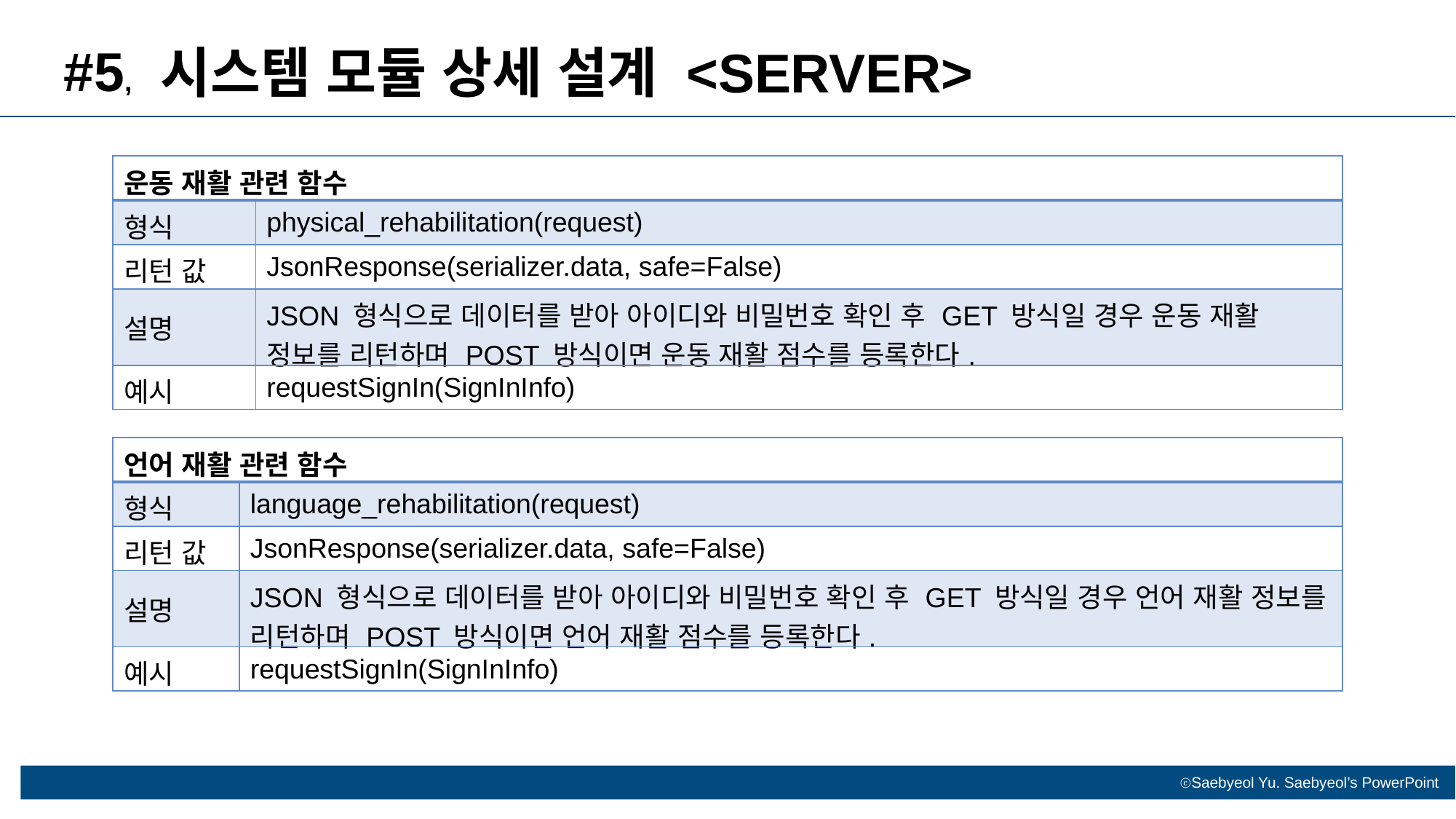

#5,
시스템 모듈 상세 설계 <SERVER>
| 운동 재활 관련 함수 |  |
| --- | --- |
| 형식 | physical\_rehabilitation(request) |
| 리턴 값 | JsonResponse(serializer.data, safe=False) |
| 설명 | JSON 형식으로 데이터를 받아 아이디와 비밀번호 확인 후 GET 방식일 경우 운동 재활 정보를 리턴하며 POST 방식이면 운동 재활 점수를 등록한다. |
| 예시 | requestSignIn(SignInInfo) |
| 언어 재활 관련 함수 |  |
| --- | --- |
| 형식 | language\_rehabilitation(request) |
| 리턴 값 | JsonResponse(serializer.data, safe=False) |
| 설명 | JSON 형식으로 데이터를 받아 아이디와 비밀번호 확인 후 GET 방식일 경우 언어 재활 정보를 리턴하며 POST 방식이면 언어 재활 점수를 등록한다. |
| 예시 | requestSignIn(SignInInfo) |